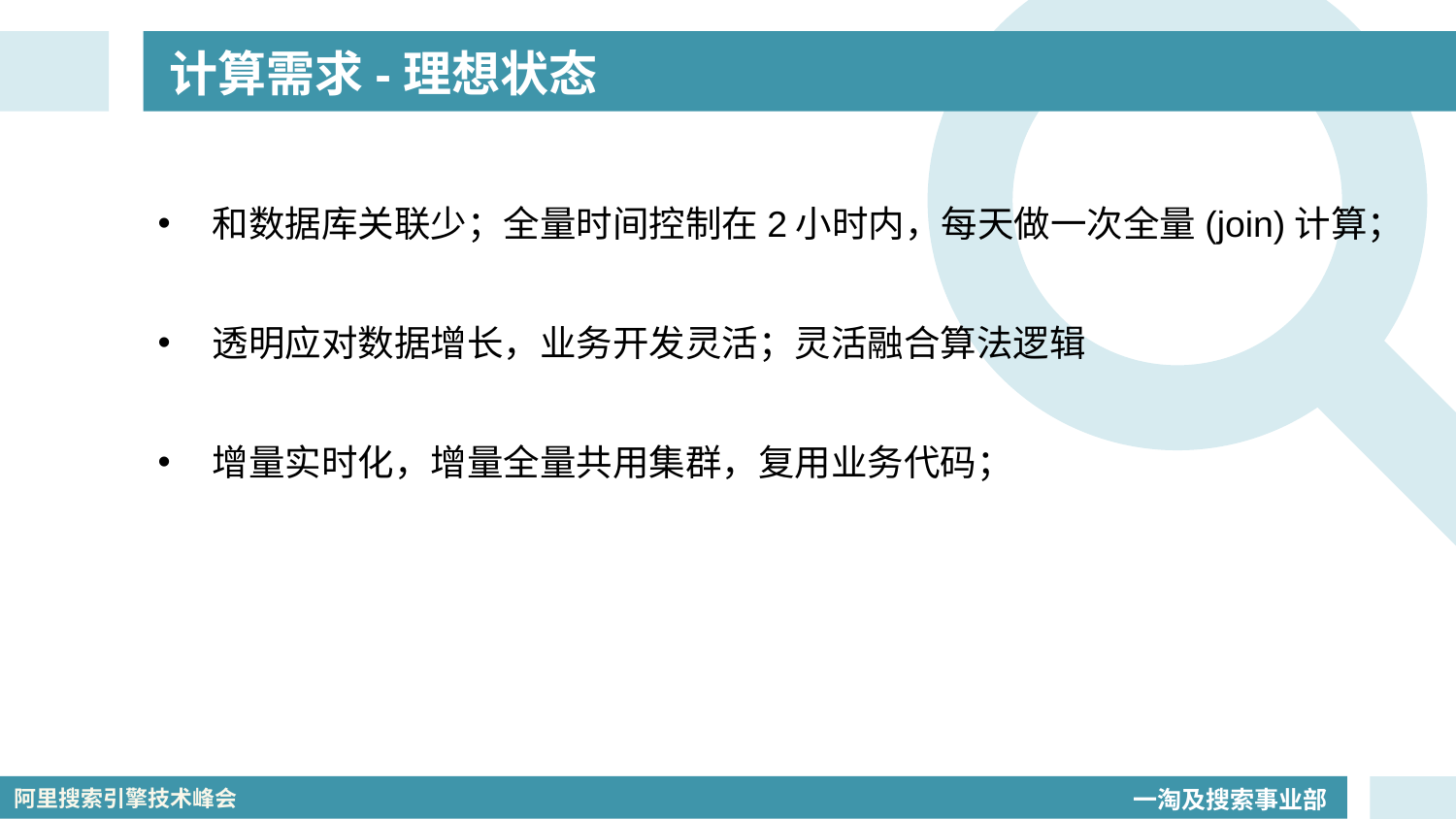

# 计算需求-理想状态

和数据库关联少；全量时间控制在2小时内，每天做一次全量(join)计算；

透明应对数据增长，业务开发灵活；灵活融合算法逻辑

增量实时化，增量全量共用集群，复用业务代码；